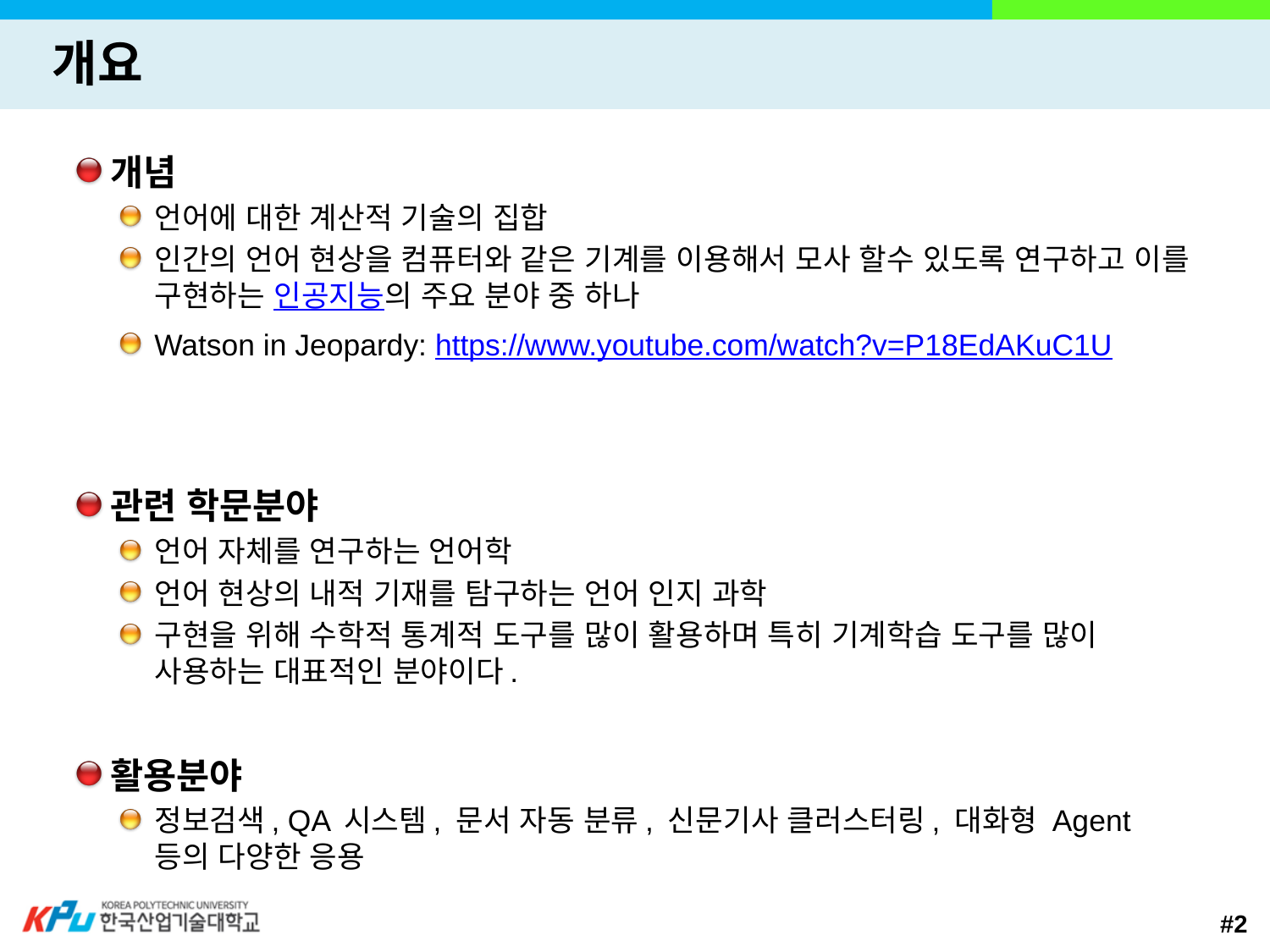

# 개요
개념
언어에 대한 계산적 기술의 집합
인간의 언어 현상을 컴퓨터와 같은 기계를 이용해서 모사 할수 있도록 연구하고 이를 구현하는 인공지능의 주요 분야 중 하나
Watson in Jeopardy: https://www.youtube.com/watch?v=P18EdAKuC1U

관련 학문분야
언어 자체를 연구하는 언어학
언어 현상의 내적 기재를 탐구하는 언어 인지 과학
구현을 위해 수학적 통계적 도구를 많이 활용하며 특히 기계학습 도구를 많이 사용하는 대표적인 분야이다.

활용분야
정보검색, QA 시스템, 문서 자동 분류, 신문기사 클러스터링, 대화형 Agent 등의 다양한 응용